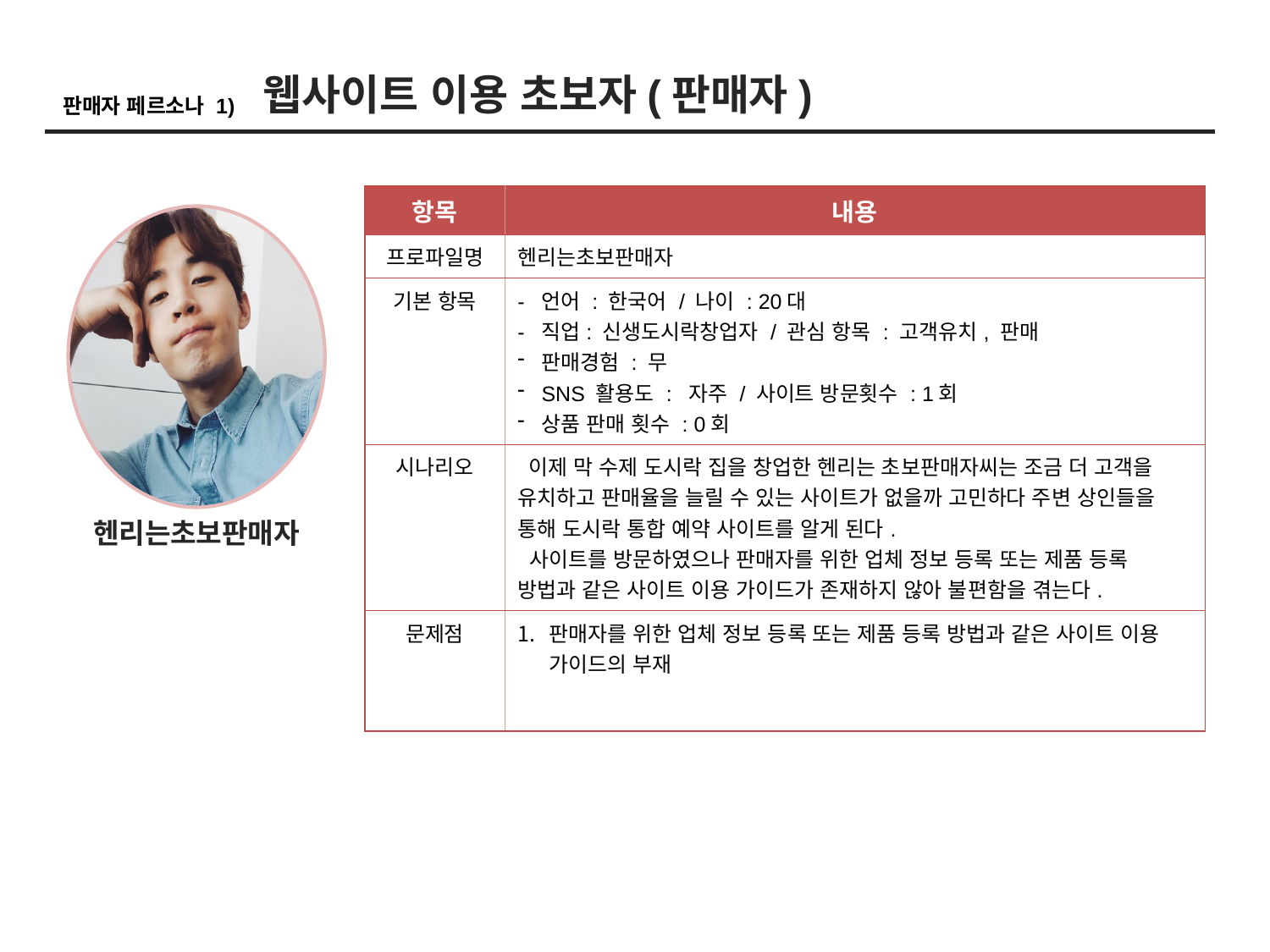

웹사이트 이용 초보자(판매자)
판매자 페르소나 1)
| 항목 | 내용 |
| --- | --- |
| 프로파일명 | 헨리는초보판매자 |
| 기본 항목 | - 언어 : 한국어 / 나이 : 20대 - 직업: 신생도시락창업자 / 관심 항목 : 고객유치, 판매 판매경험 : 무 SNS 활용도 : 자주 / 사이트 방문횟수 : 1회 상품 판매 횟수 : 0회 |
| 시나리오 | 이제 막 수제 도시락 집을 창업한 헨리는 초보판매자씨는 조금 더 고객을 유치하고 판매율을 늘릴 수 있는 사이트가 없을까 고민하다 주변 상인들을 통해 도시락 통합 예약 사이트를 알게 된다. 사이트를 방문하였으나 판매자를 위한 업체 정보 등록 또는 제품 등록 방법과 같은 사이트 이용 가이드가 존재하지 않아 불편함을 겪는다. |
| 문제점 | 판매자를 위한 업체 정보 등록 또는 제품 등록 방법과 같은 사이트 이용 가이드의 부재 |

헨리는초보판매자